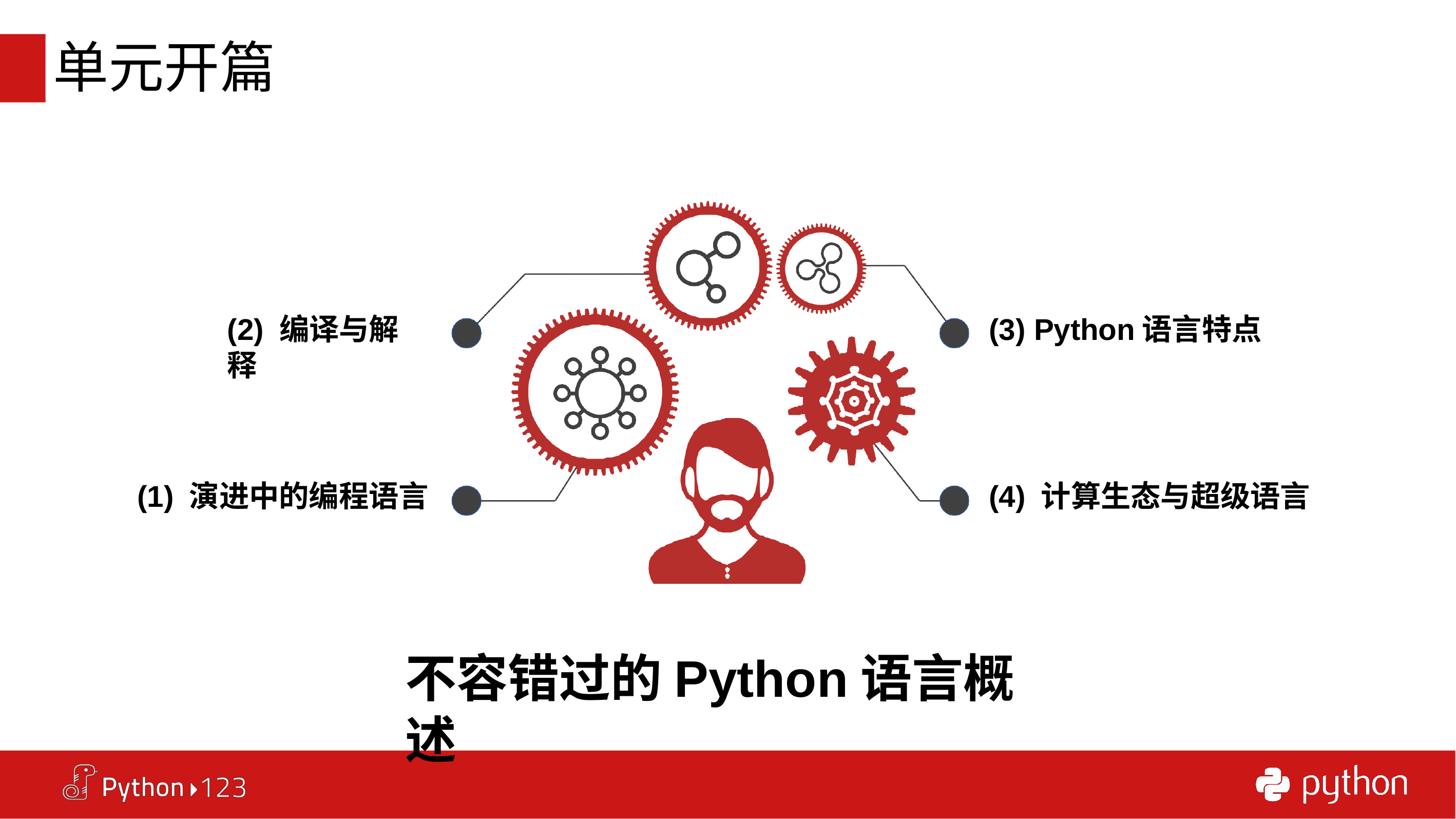

# 单元开篇

(2) 编译与解释
(3) Python语言特点
(4) 计算生态与超级语言
(1) 演进中的编程语言
不容错过的Python语言概述